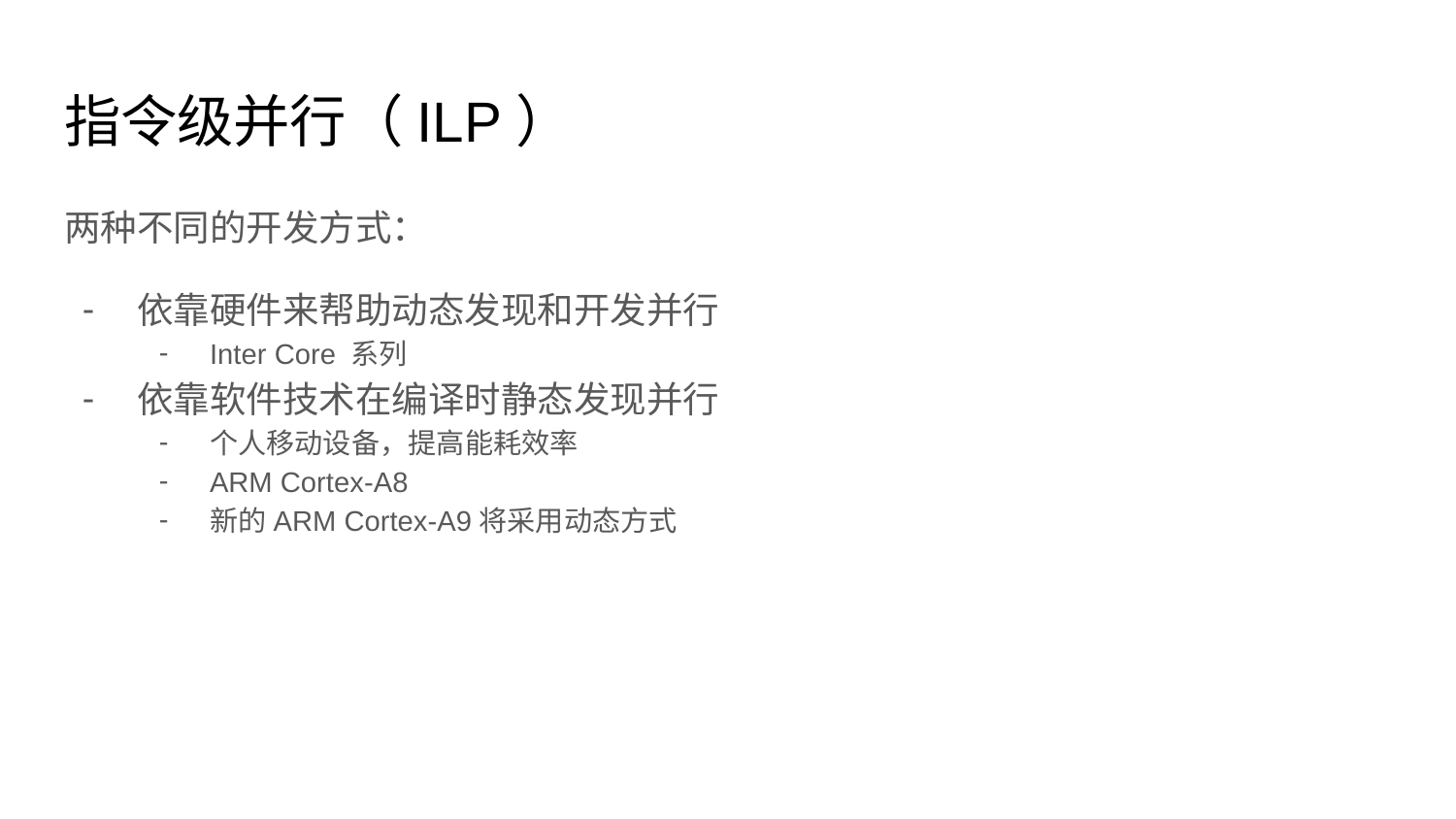

# 指令级并行（ILP）
两种不同的开发方式：
依靠硬件来帮助动态发现和开发并行
Inter Core 系列
依靠软件技术在编译时静态发现并行
个人移动设备，提高能耗效率
ARM Cortex-A8
新的ARM Cortex-A9将采用动态方式